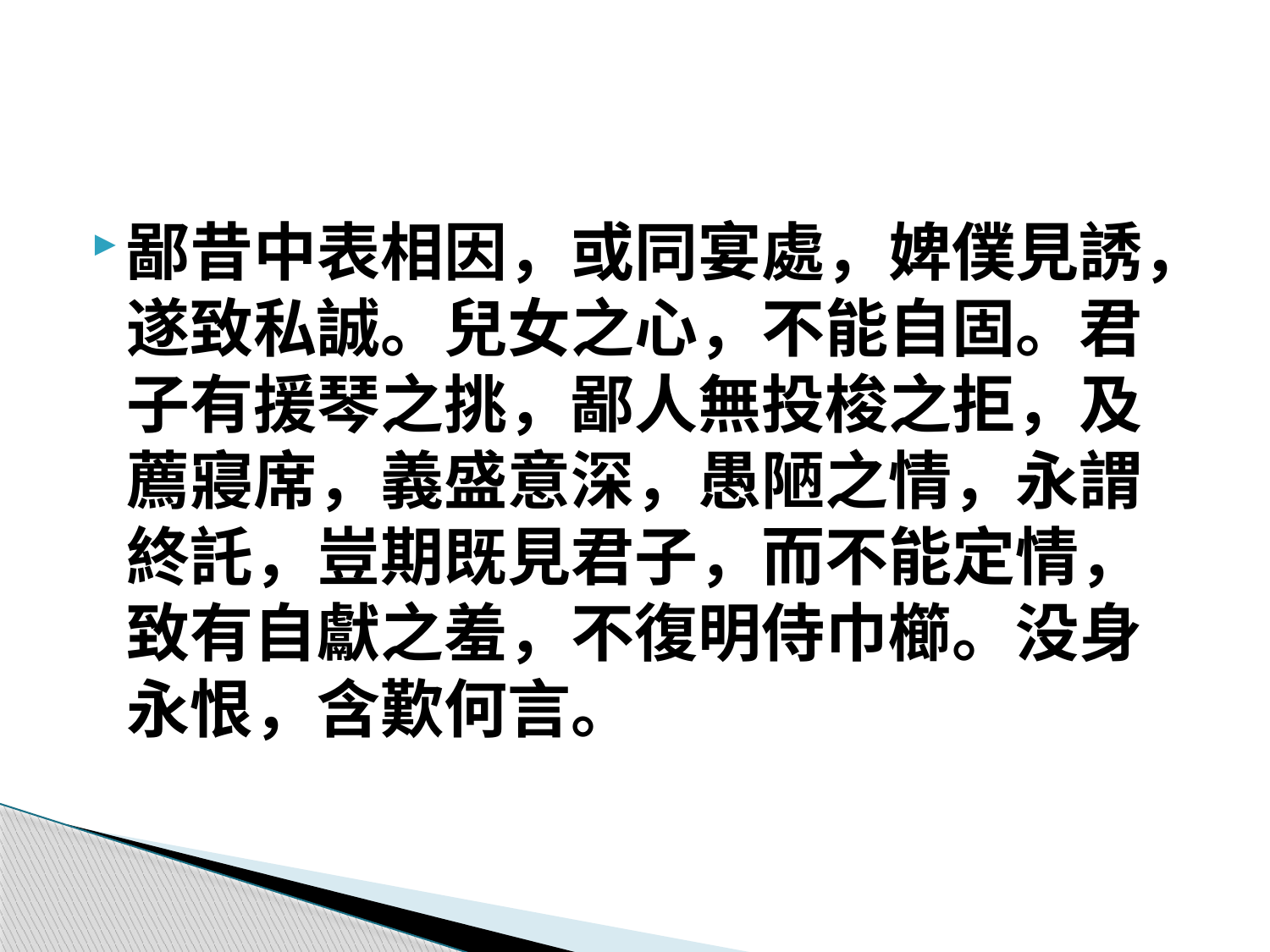

#
鄙昔中表相因，或同宴處，婢僕見誘，遂致私誠。兒女之心，不能自固。君子有援琴之挑，鄙人無投梭之拒，及薦寢席，義盛意深，愚陋之情，永謂終託，豈期既見君子，而不能定情，致有自獻之羞，不復明侍巾櫛。没身永恨，含歎何言。